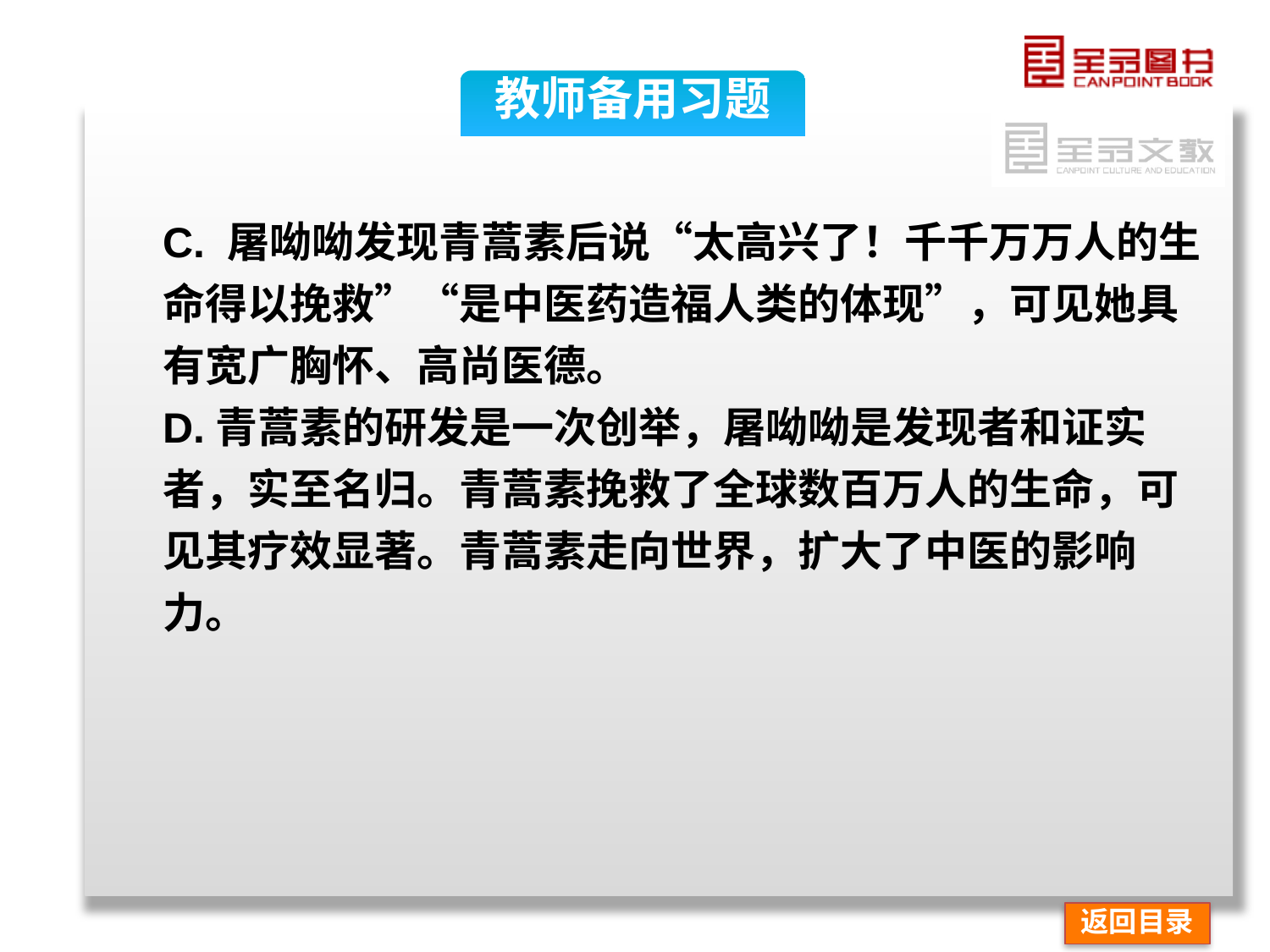

教师备用习题
C. 屠呦呦发现青蒿素后说“太高兴了！千千万万人的生命得以挽救”“是中医药造福人类的体现”，可见她具有宽广胸怀、高尚医德。
D.青蒿素的研发是一次创举，屠呦呦是发现者和证实者，实至名归。青蒿素挽救了全球数百万人的生命，可见其疗效显著。青蒿素走向世界，扩大了中医的影响力。
返回目录